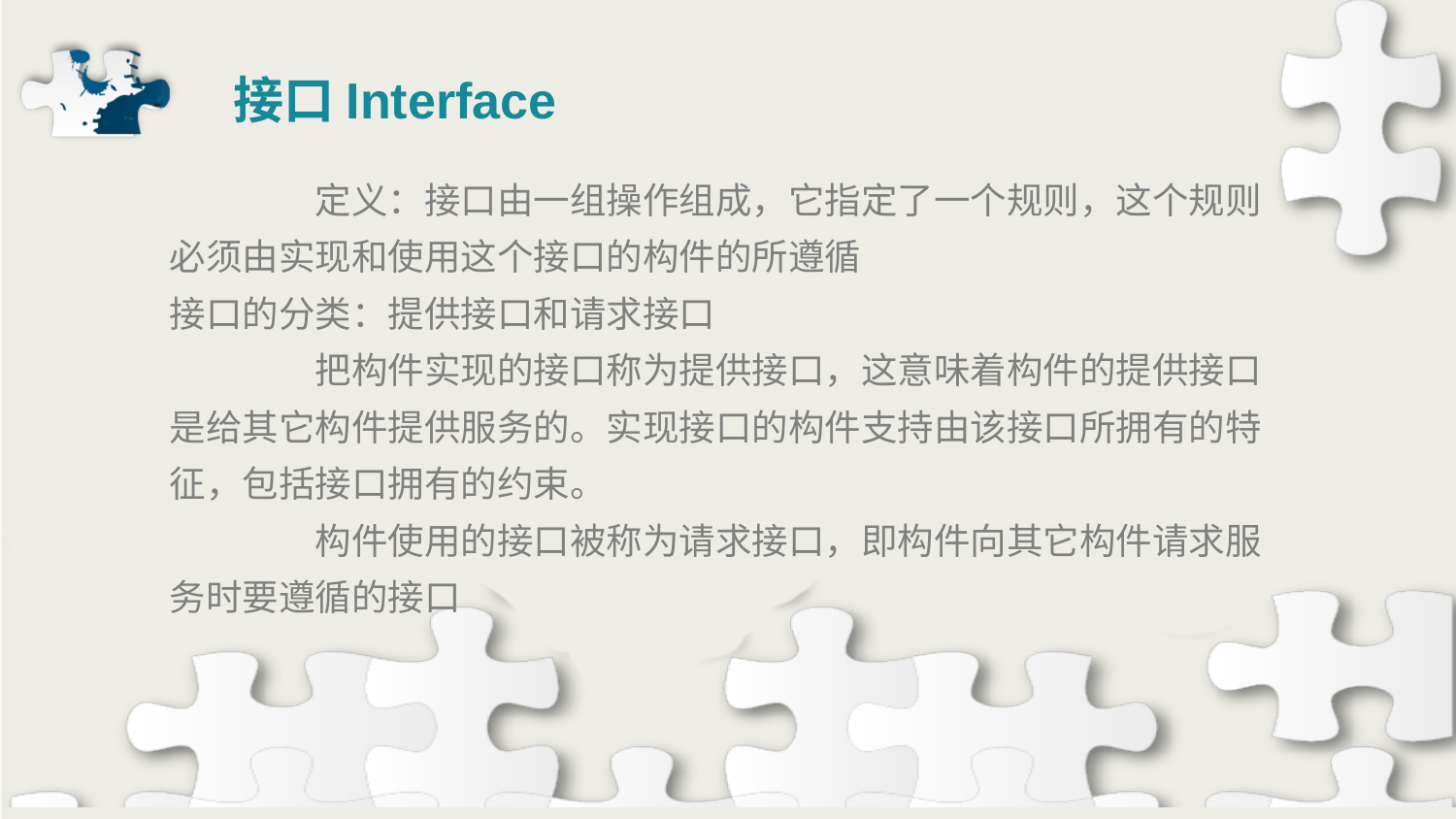

接口Interface
	定义：接口由一组操作组成，它指定了一个规则，这个规则必须由实现和使用这个接口的构件的所遵循
接口的分类：提供接口和请求接口
	把构件实现的接口称为提供接口，这意味着构件的提供接口是给其它构件提供服务的。实现接口的构件支持由该接口所拥有的特征，包括接口拥有的约束。
	构件使用的接口被称为请求接口，即构件向其它构件请求服务时要遵循的接口